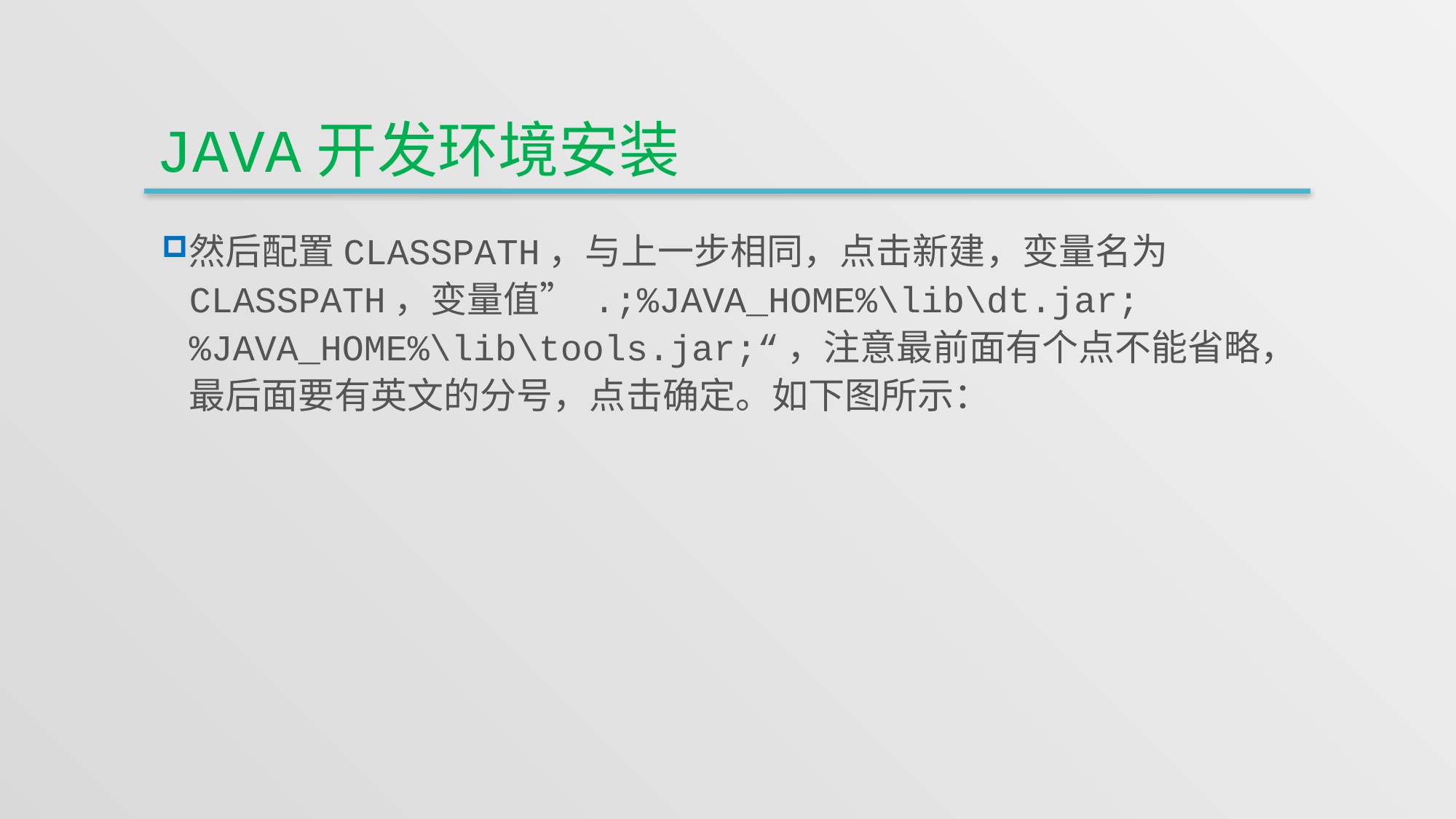

# java开发环境安装
然后配置CLASSPATH，与上一步相同，点击新建，变量名为CLASSPATH，变量值” .;%JAVA_HOME%\lib\dt.jar; %JAVA_HOME%\lib\tools.jar;“，注意最前面有个点不能省略，最后面要有英文的分号，点击确定。如下图所示：